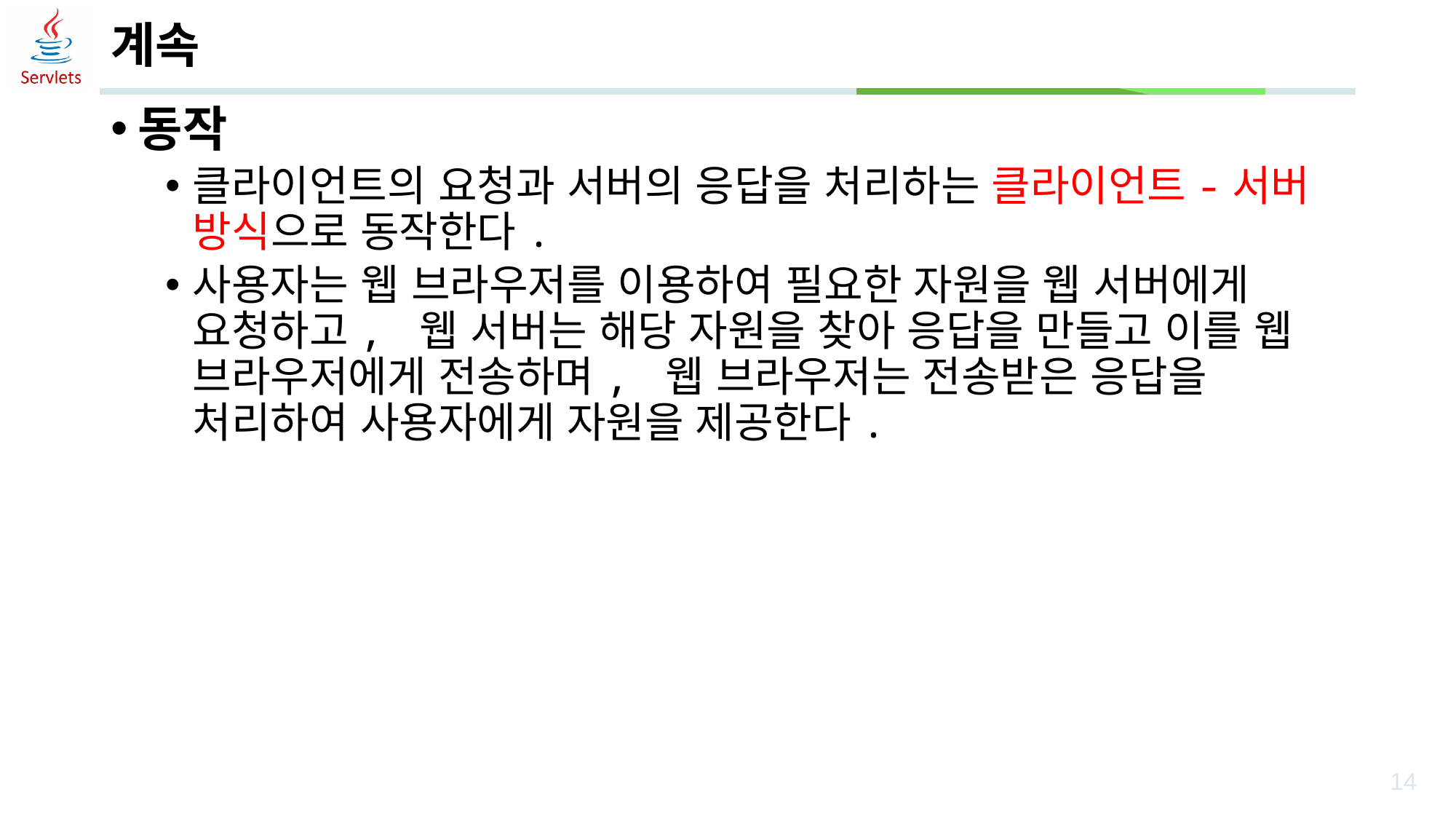

# 계속
동작
클라이언트의 요청과 서버의 응답을 처리하는 클라이언트-서버 방식으로 동작한다.
사용자는 웹 브라우저를 이용하여 필요한 자원을 웹 서버에게 요청하고, 웹 서버는 해당 자원을 찾아 응답을 만들고 이를 웹 브라우저에게 전송하며, 웹 브라우저는 전송받은 응답을 처리하여 사용자에게 자원을 제공한다.
14